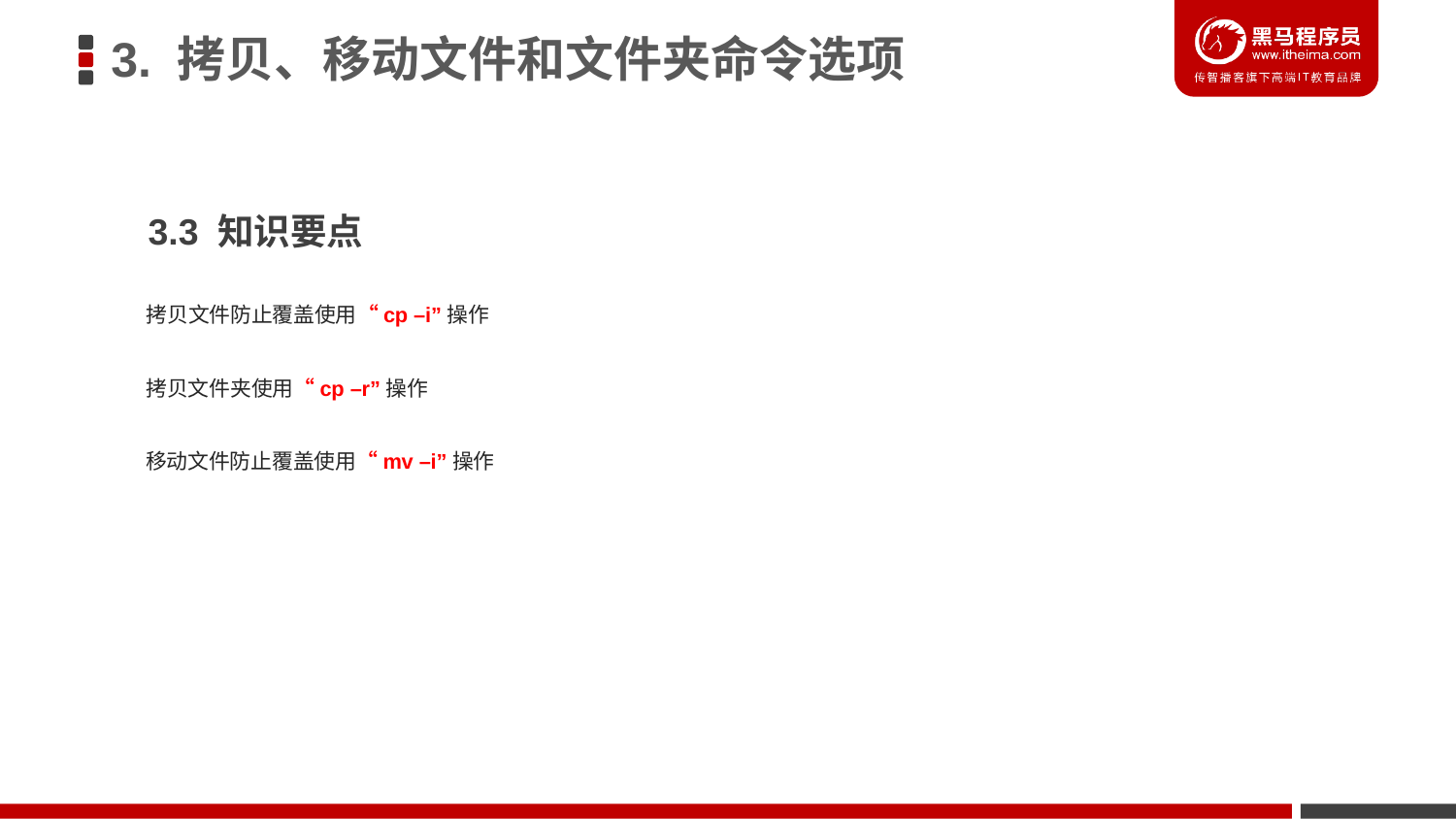

3. 拷贝、移动文件和文件夹命令选项
3.3 知识要点
拷贝文件防止覆盖使用“cp –i”操作
拷贝文件夹使用“cp –r”操作
移动文件防止覆盖使用“mv –i”操作